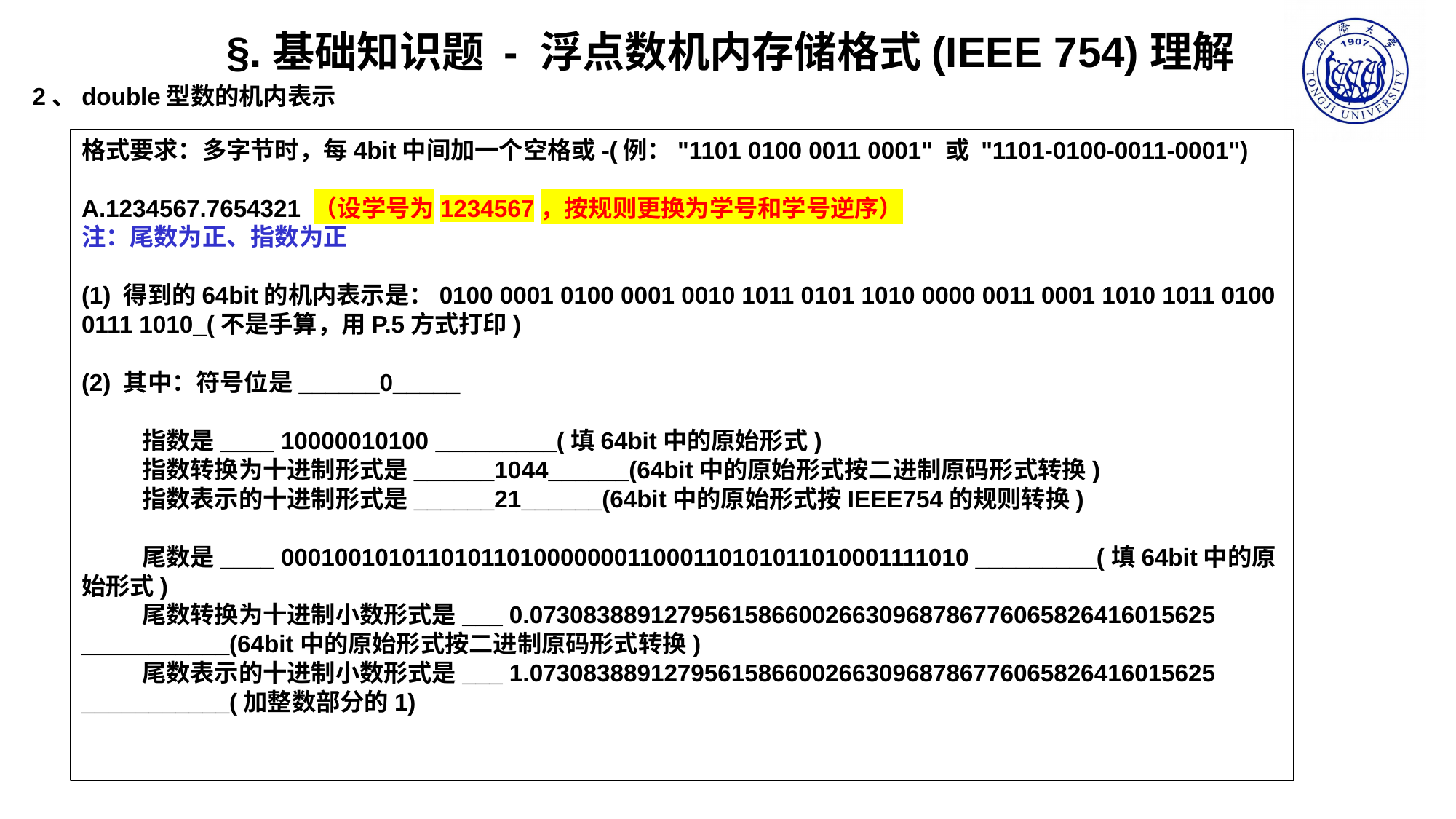

§.基础知识题 - 浮点数机内存储格式(IEEE 754)理解
2、double型数的机内表示
格式要求：多字节时，每4bit中间加一个空格或-(例："1101 0100 0011 0001" 或 "1101-0100-0011-0001")

A.1234567.7654321 （设学号为1234567，按规则更换为学号和学号逆序）
注：尾数为正、指数为正

(1) 得到的64bit的机内表示是：0100 0001 0100 0001 0010 1011 0101 1010 0000 0011 0001 1010 1011 0100 0111 1010_(不是手算，用P.5方式打印)

(2) 其中：符号位是______0_____

          指数是____ 10000010100 _________(填64bit中的原始形式)
          指数转换为十进制形式是______1044______(64bit中的原始形式按二进制原码形式转换)
          指数表示的十进制形式是______21______(64bit中的原始形式按IEEE754的规则转换)

          尾数是____ 0001001010110101101000000011000110101011010001111010 _________(填64bit中的原始形式)
          尾数转换为十进制小数形式是___ 0.073083889127956158660026630968786776065826416015625 ___________(64bit中的原始形式按二进制原码形式转换)
          尾数表示的十进制小数形式是___ 1.073083889127956158660026630968786776065826416015625 ___________(加整数部分的1)